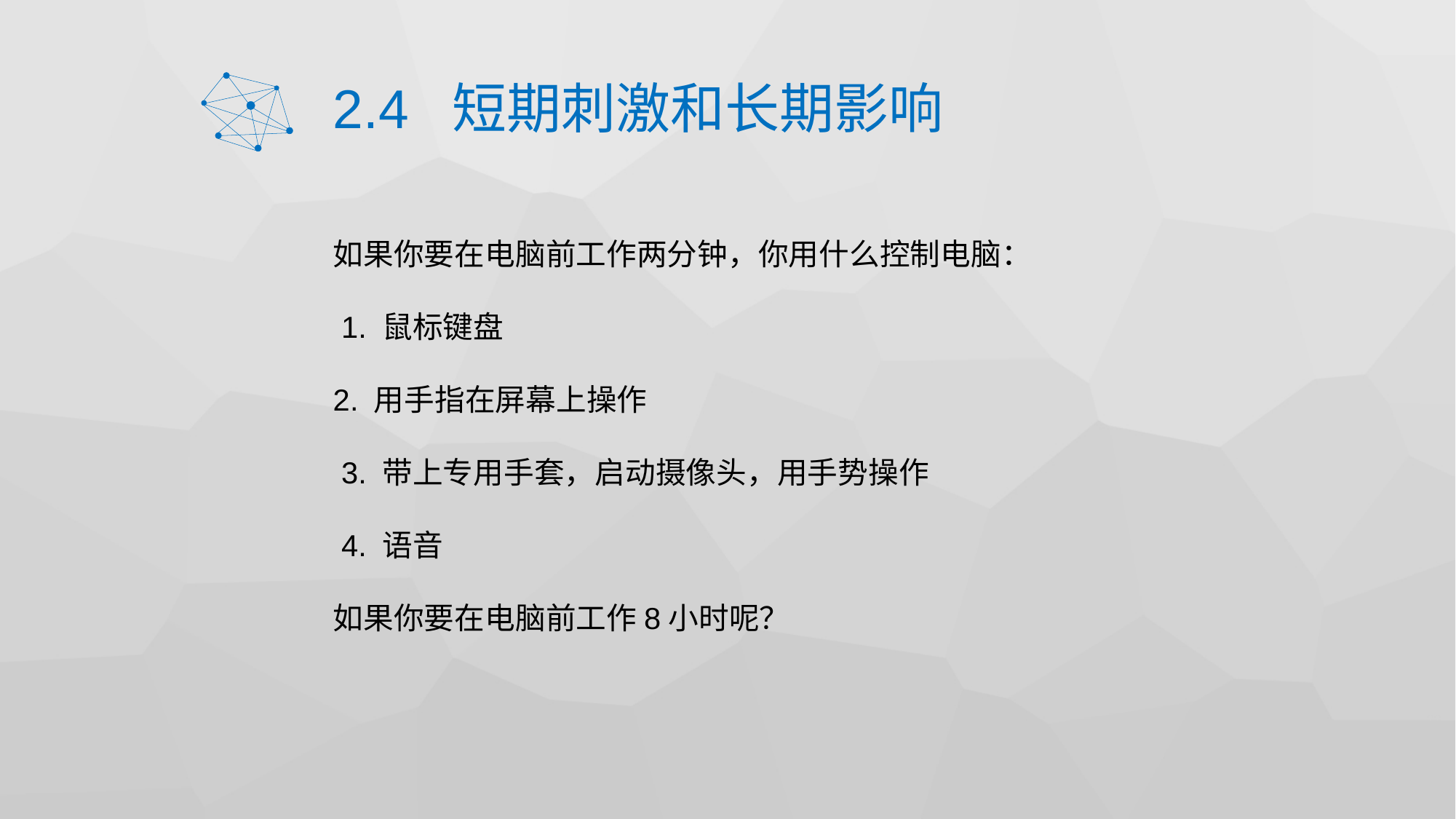

# 2.4  短期刺激和长期影响
如果你要在电脑前工作两分钟，你用什么控制电脑：

 1. 鼠标键盘

2. 用手指在屏幕上操作

 3. 带上专用手套，启动摄像头，用手势操作

 4. 语音

如果你要在电脑前工作8小时呢？